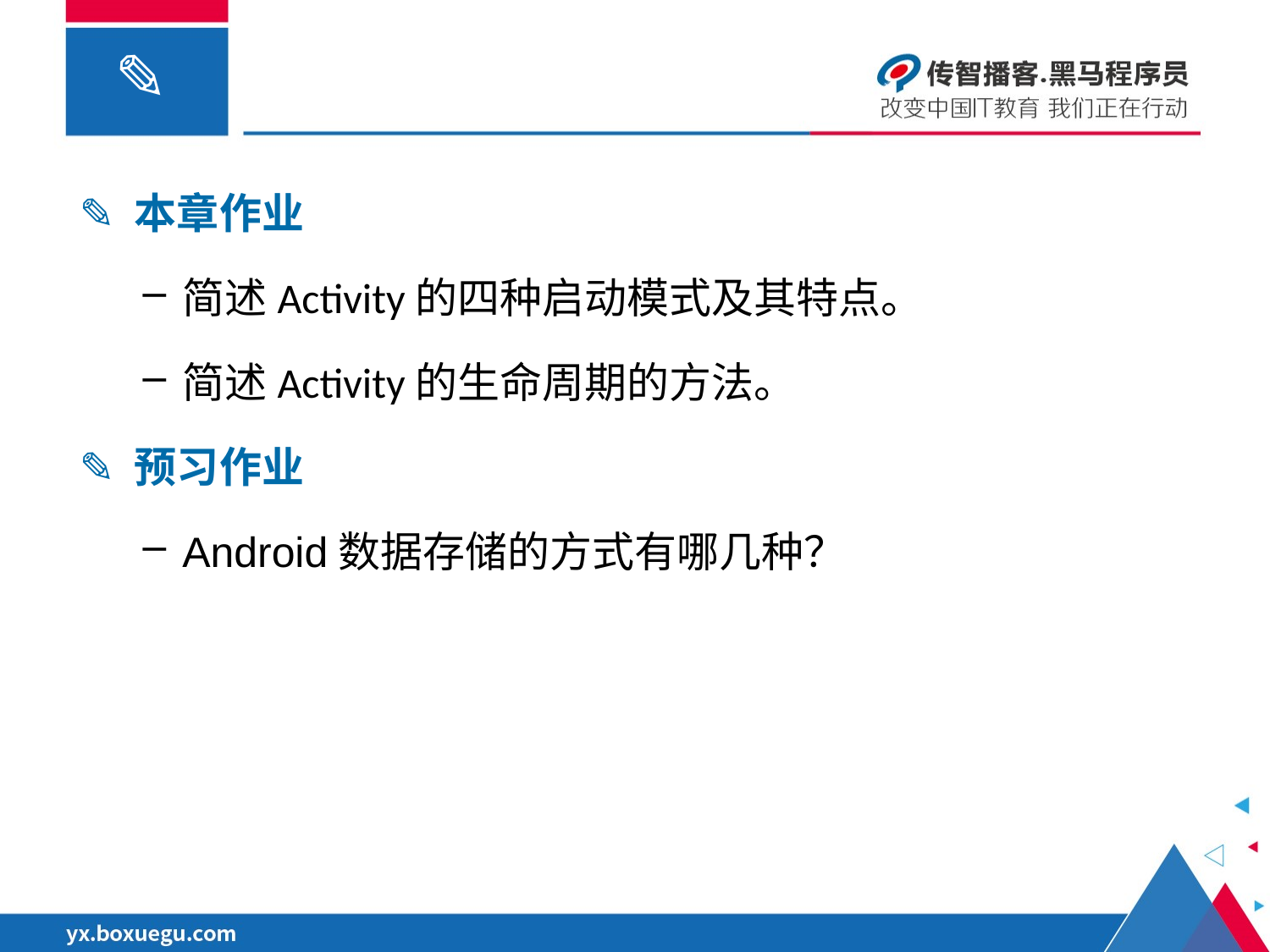

✎ 本章作业
简述Activity的四种启动模式及其特点。
简述Activity的生命周期的方法。
✎ 预习作业
Android数据存储的方式有哪几种？